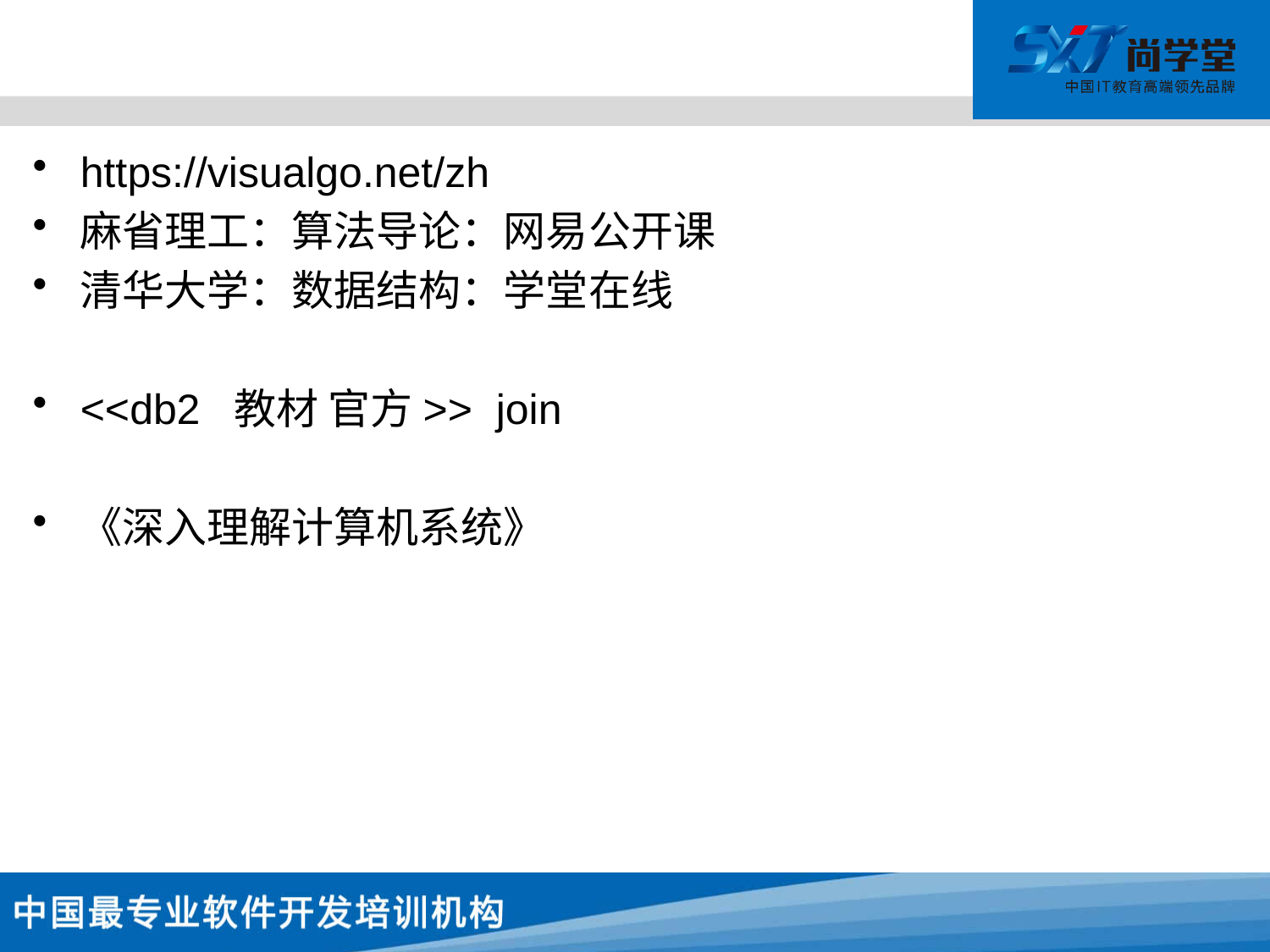

#
https://visualgo.net/zh
麻省理工：算法导论：网易公开课
清华大学：数据结构：学堂在线

<<db2  教材 官方>>  join

《深入理解计算机系统》